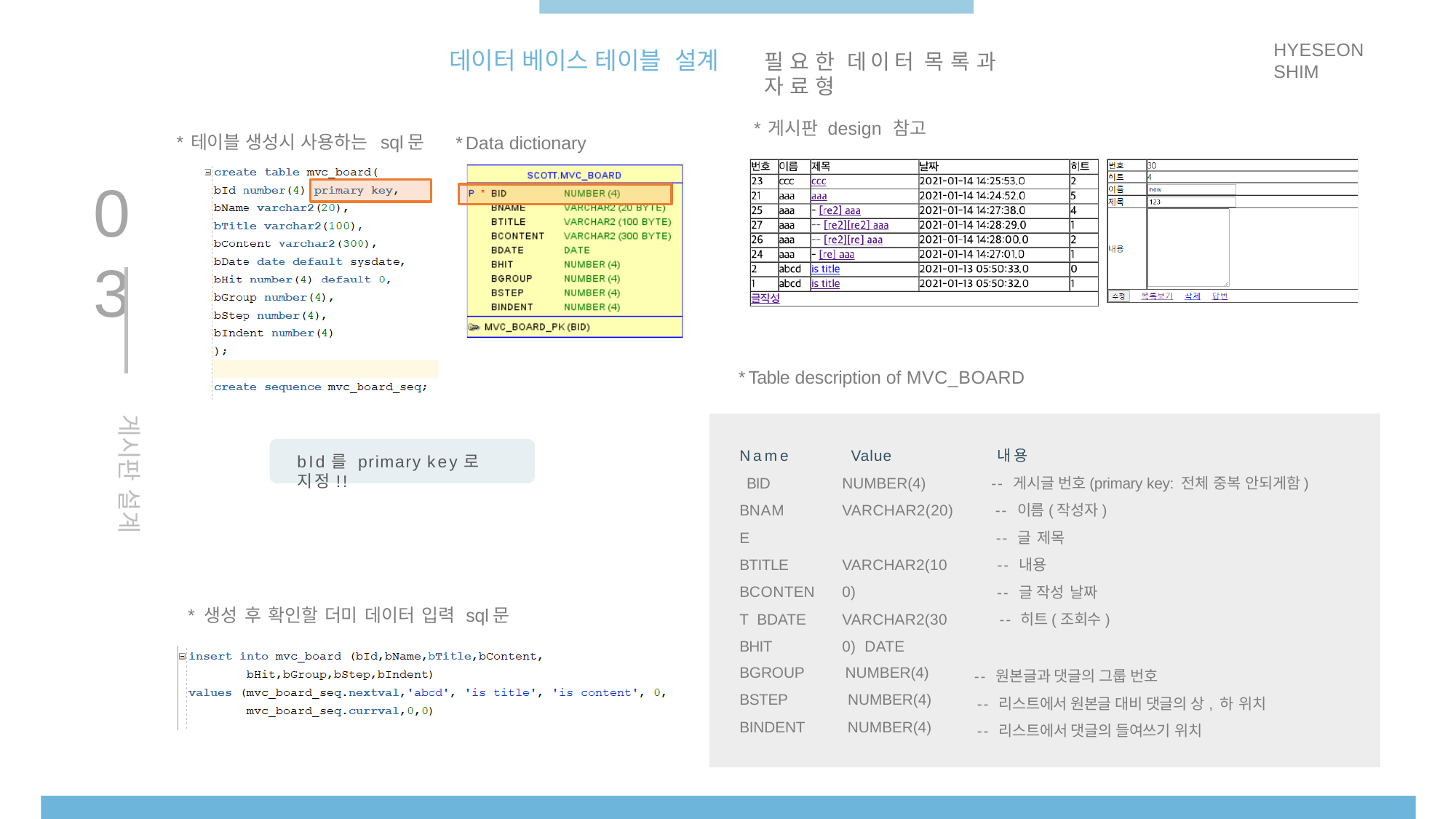

HYESEON SHIM
# 데이터 베이스 테이블 설계
필요한 데이터 목록과 자료형
* 게시판 design 참고
* 테이블 생성시 사용하는 sql문
* Data dictionary

03

* Table description of MVC_BOARD
게시판 설계

Name  BID  BNAME  BTITLE
BCONTENT  BDATE  BHIT
Value  NUMBER(4)  VARCHAR2(20)  VARCHAR2(100)  VARCHAR2(300)  DATE  NUMBER(4)
내용
-- 게시글 번호(primary key: 전체 중복 안되게함)
-- 이름(작성자)
-- 글 제목
-- 내용
-- 글 작성 날짜
-- 히트(조회수)

bId를 primary key로 지정!!
* 생성 후 확인할 더미 데이터 입력 sql문

| BGROUP | NUMBER(4) | -- 원본글과 댓글의 그룹 번호 |
| --- | --- | --- |
| BSTEP | NUMBER(4) | -- 리스트에서 원본글 대비 댓글의 상, 하 위치 |
| BINDENT | NUMBER(4) | -- 리스트에서 댓글의 들여쓰기 위치 |